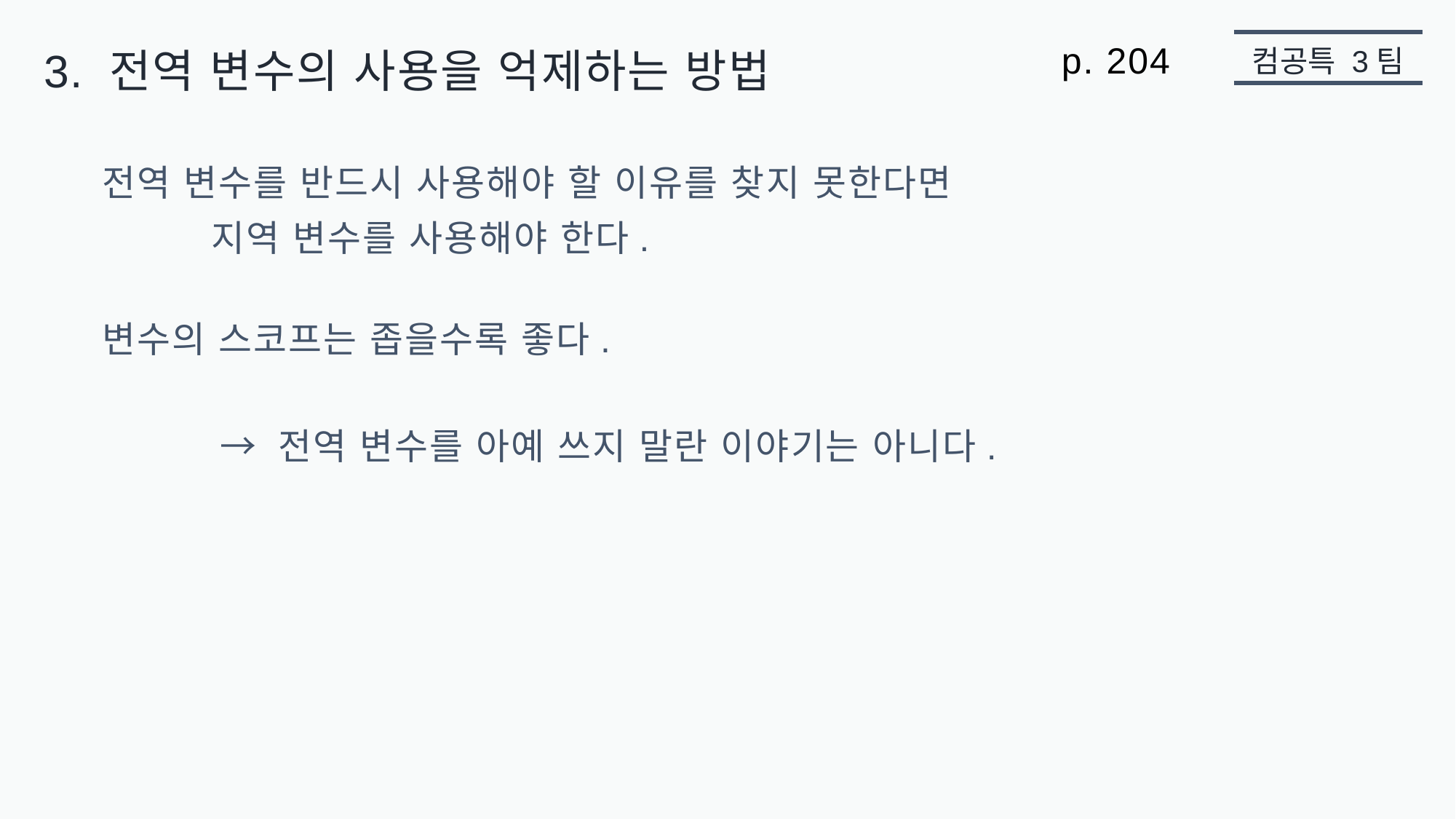

p. 204
3. 전역 변수의 사용을 억제하는 방법
컴공특 3팀
전역 변수를 반드시 사용해야 할 이유를 찾지 못한다면
	지역 변수를 사용해야 한다.
변수의 스코프는 좁을수록 좋다.
	 → 전역 변수를 아예 쓰지 말란 이야기는 아니다.